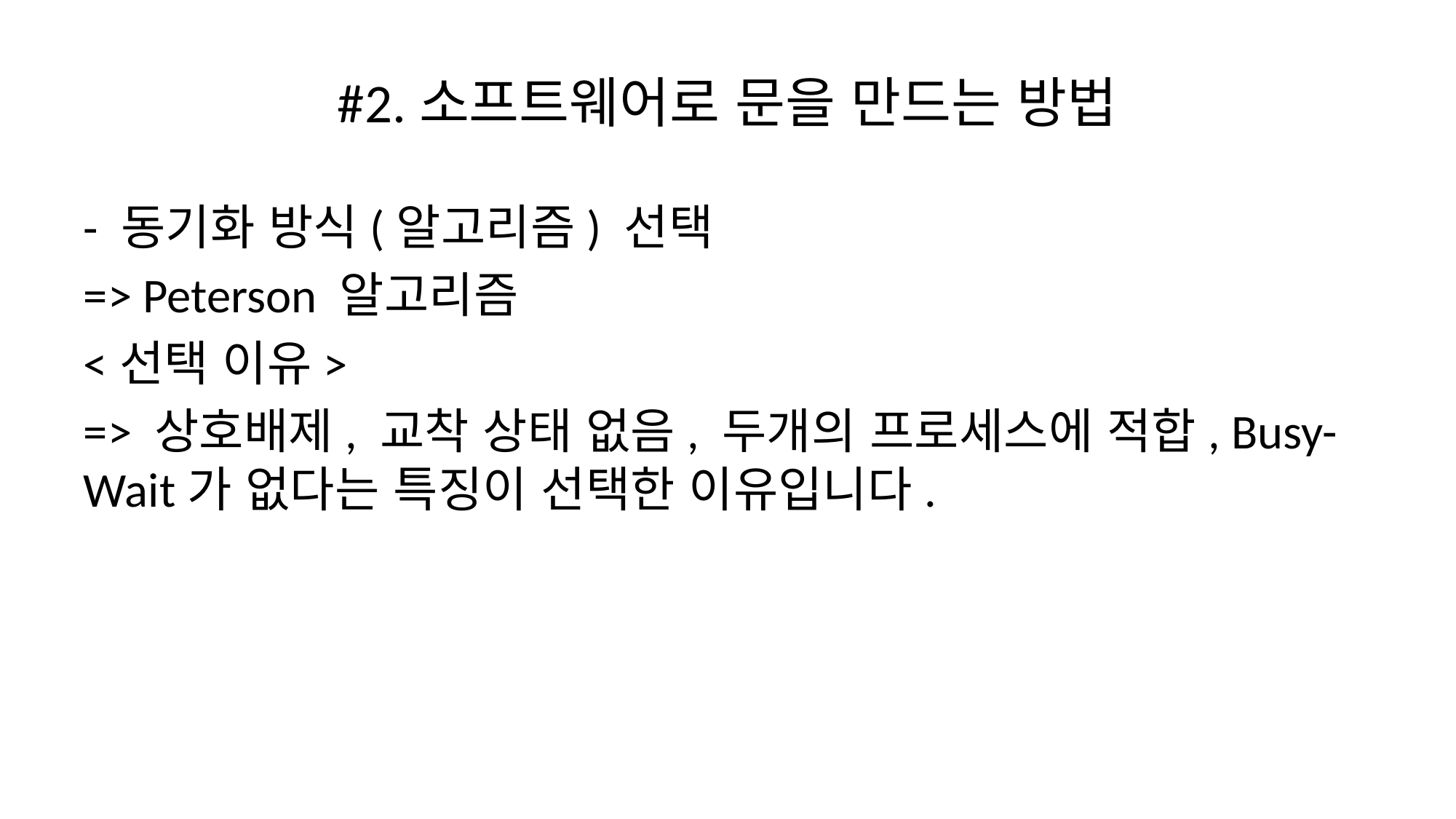

# #2.소프트웨어로 문을 만드는 방법
- 동기화 방식(알고리즘) 선택
=> Peterson 알고리즘
<선택 이유>
=> 상호배제, 교착 상태 없음, 두개의 프로세스에 적합, Busy-Wait가 없다는 특징이 선택한 이유입니다.